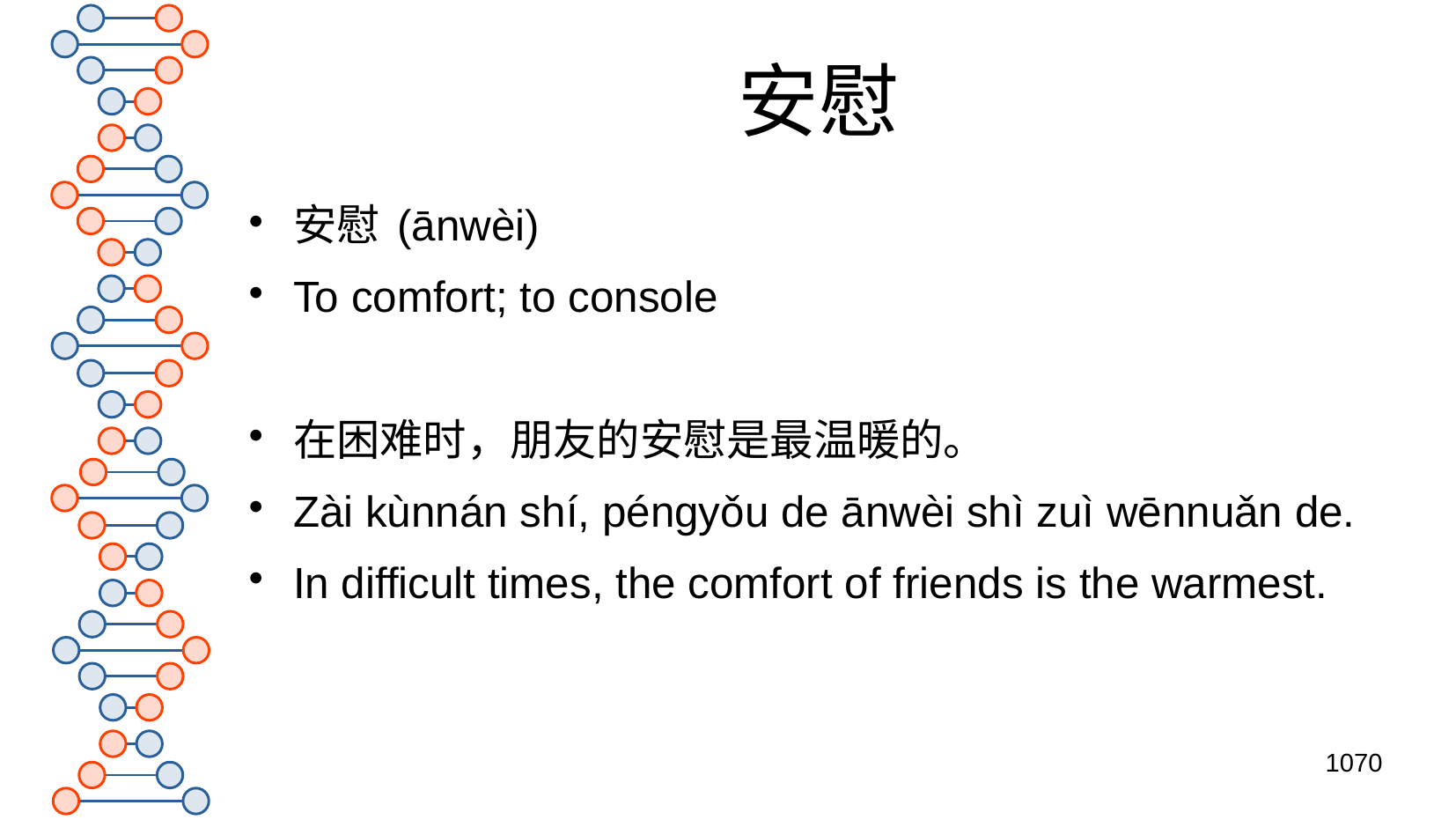

# 安慰
安慰 (ānwèi)
To comfort; to console

在困难时，朋友的安慰是最温暖的。
Zài kùnnán shí, péngyǒu de ānwèi shì zuì wēnnuǎn de.
In difficult times, the comfort of friends is the warmest.

1070